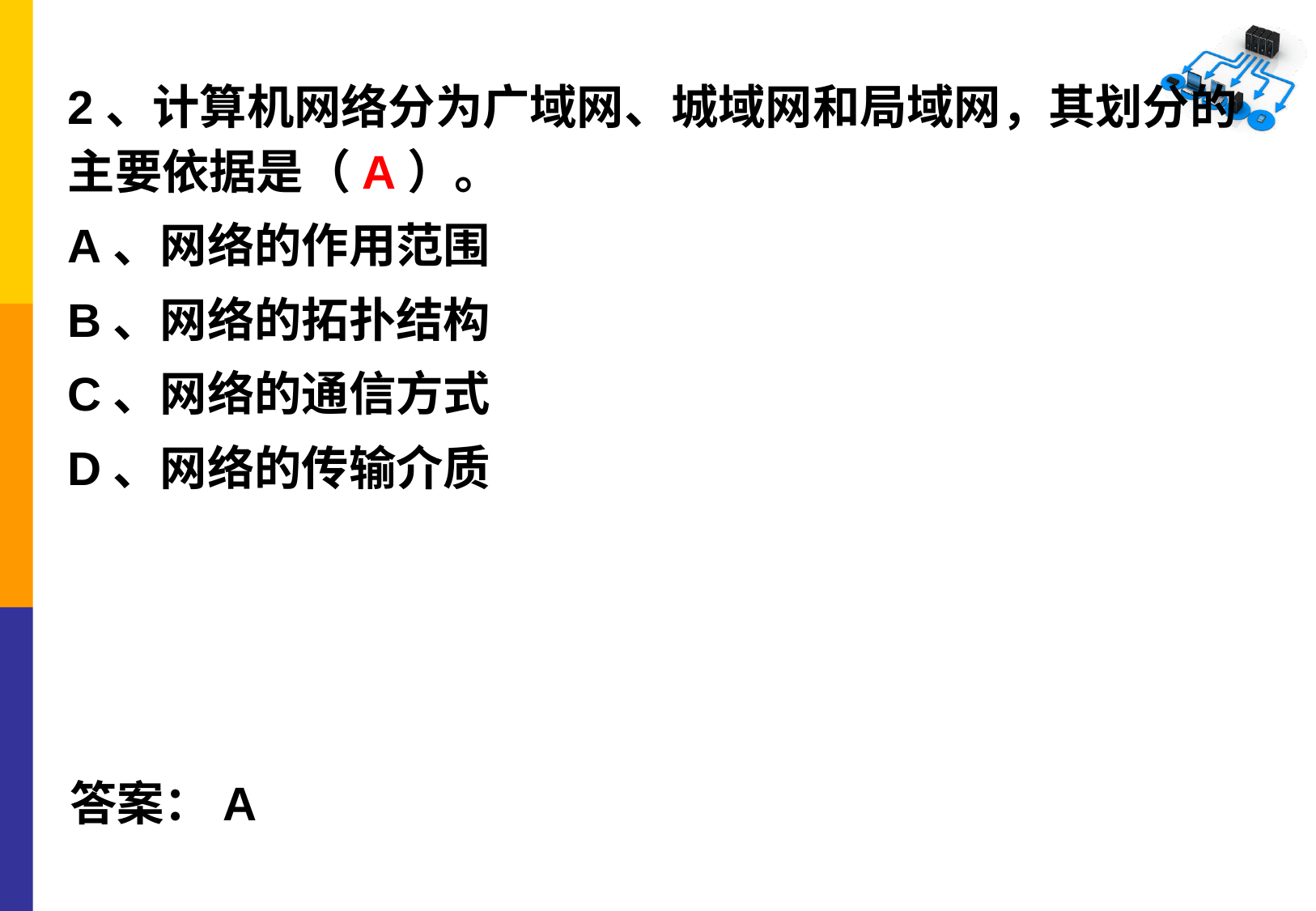

2、计算机网络分为广域网、城域网和局域网，其划分的主要依据是（A）。
A、网络的作用范围
B、网络的拓扑结构
C、网络的通信方式
D、网络的传输介质
答案：A